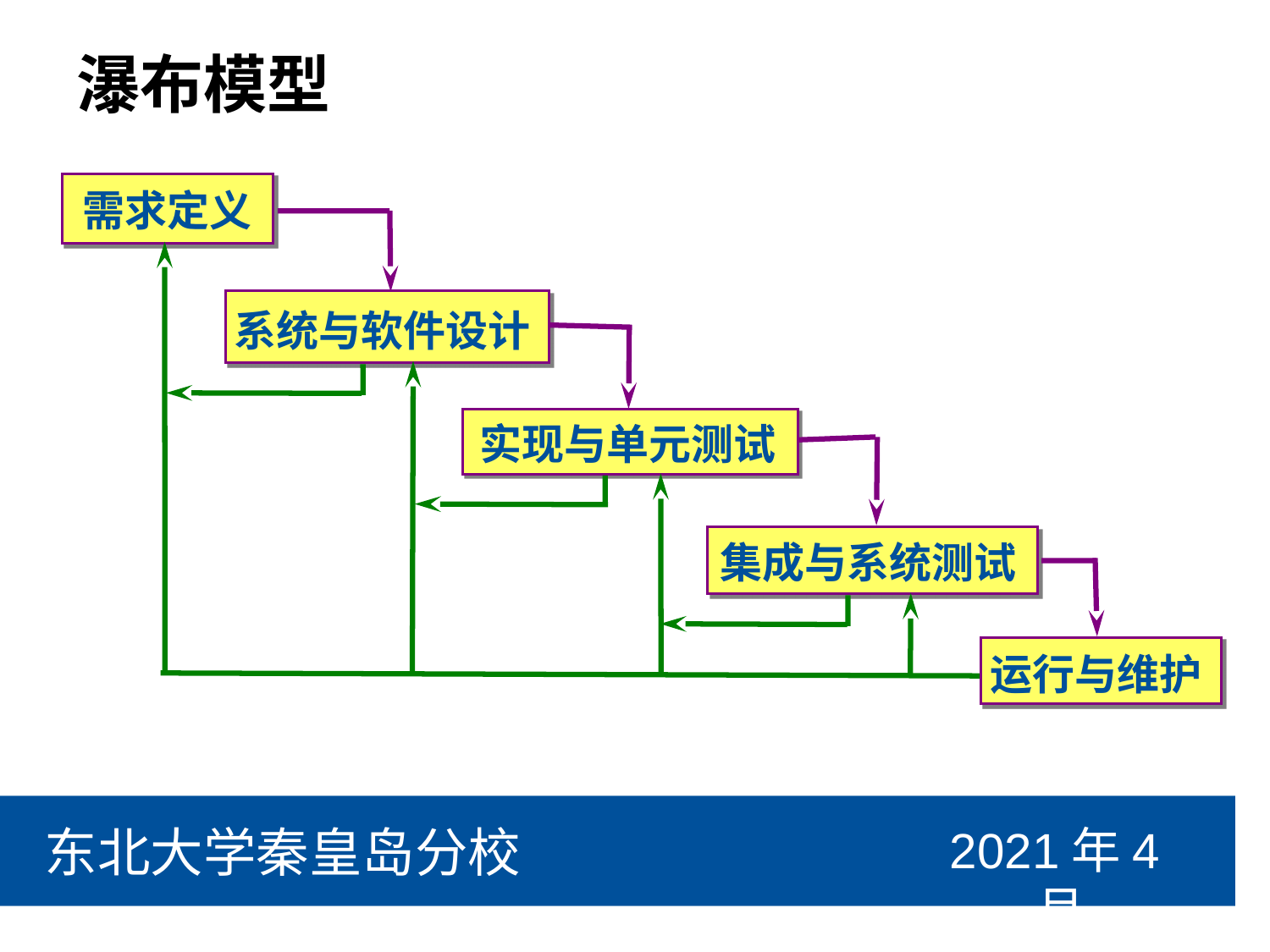

# 瀑布模型

需求定义

系统与软件设计

实现与单元测试

集成与系统测试

运行与维护